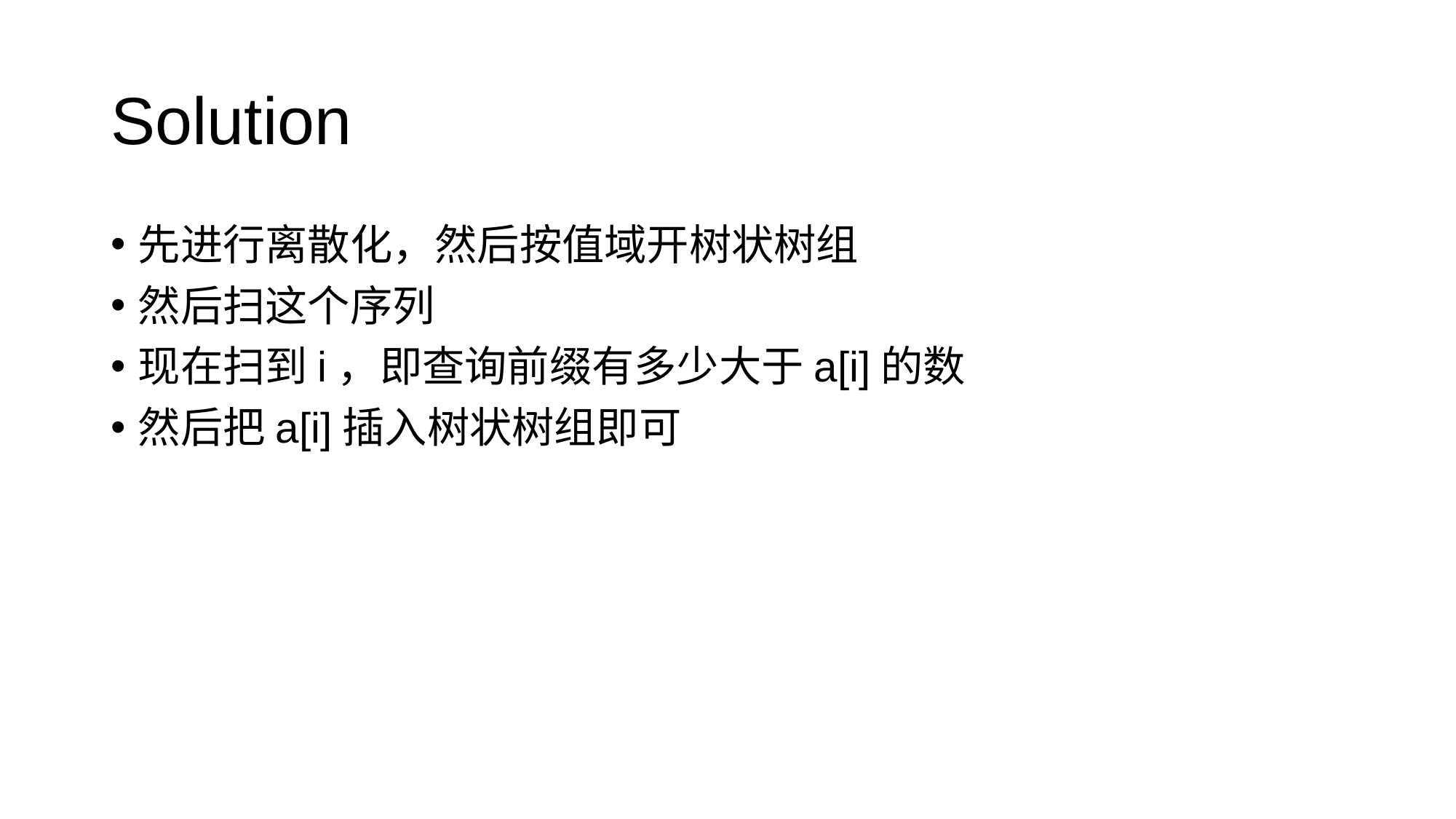

# Solution
先进行离散化，然后按值域开树状树组
然后扫这个序列
现在扫到i，即查询前缀有多少大于a[i]的数
然后把a[i]插入树状树组即可